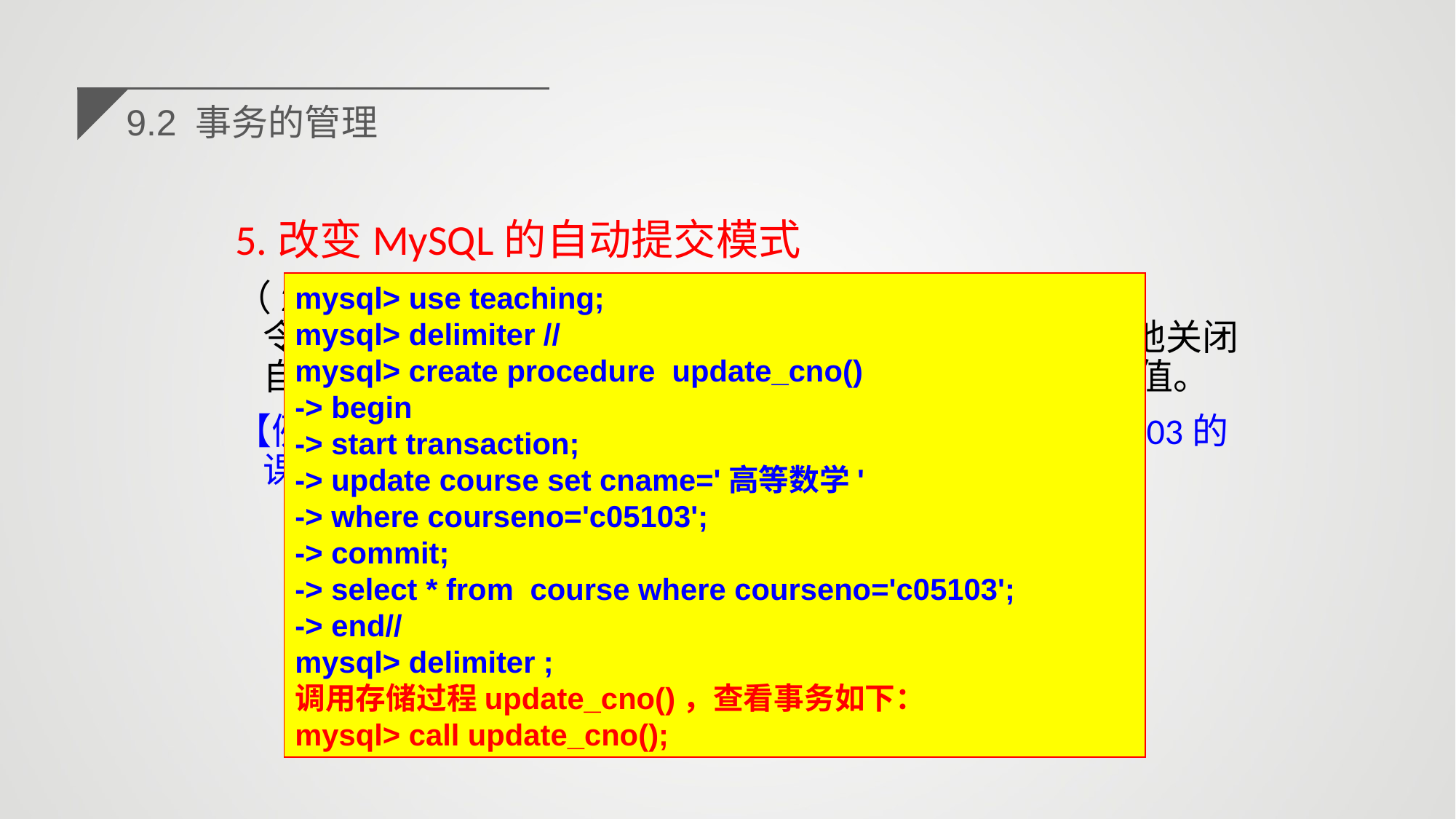

9.2 事务的管理

5.改变MySQL的自动提交模式
（2）隐式地关闭自动提交。使用MySQL命令“start transaction;”可以隐式地关闭自动提交。隐式地关闭自动提交，不会修改系统会话变量@@autocommitte的值。
【例9.2】将teaching数据库的course表中课程号为c05103的课程名称改为“高等数学”，并提交该事务。
mysql> use teaching;
mysql> delimiter //
mysql> create procedure  update_cno()
-> begin
-> start transaction;
-> update course set cname='高等数学'
-> where courseno='c05103';
-> commit;
-> select * from  course where courseno='c05103';
-> end//
mysql> delimiter ;
调用存储过程update_cno()，查看事务如下：
mysql> call update_cno();